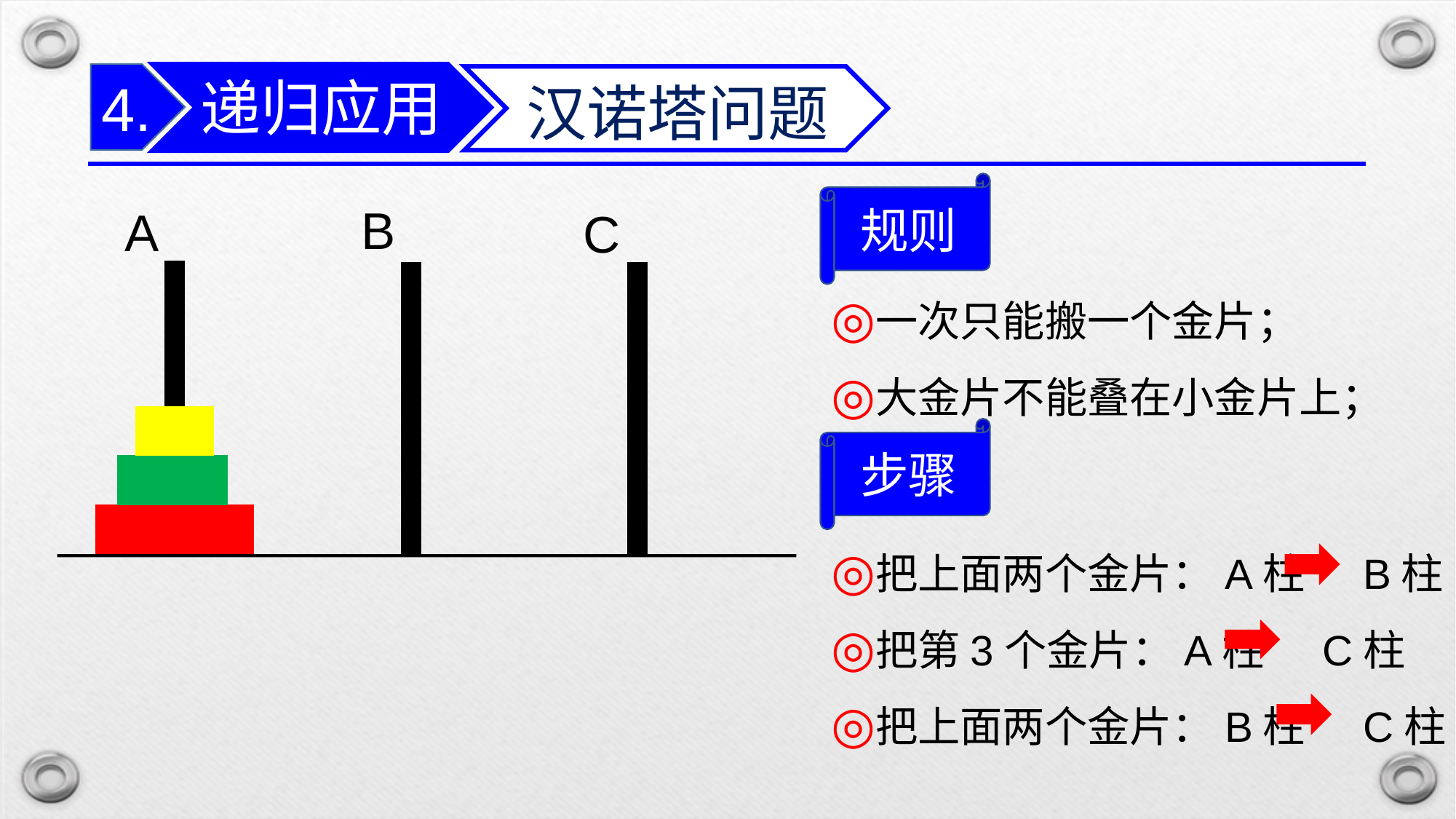

递归应用

汉诺塔问题

4.
规则
B
A
C

一次只能搬一个金片；
大金片不能叠在小金片上；

步骤

把上面两个金片：A柱     B柱
把第3个金片：A柱     C柱
把上面两个金片：B柱     C柱